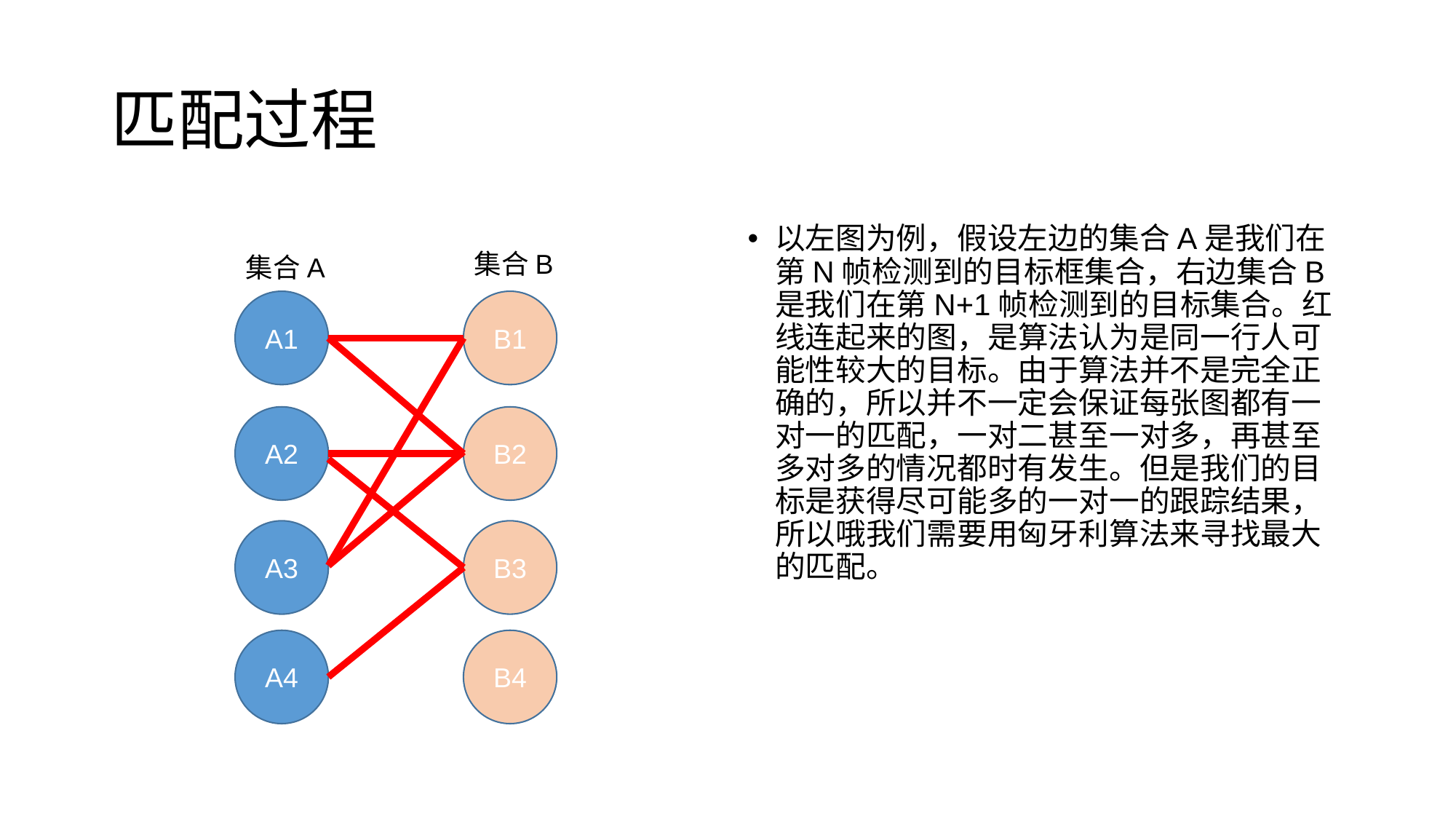

# 匹配过程

以左图为例，假设左边的集合A是我们在第N帧检测到的目标框集合，右边集合B是我们在第N+1帧检测到的目标集合。红线连起来的图，是算法认为是同一行人可能性较大的目标。由于算法并不是完全正确的，所以并不一定会保证每张图都有一对一的匹配，一对二甚至一对多，再甚至多对多的情况都时有发生。但是我们的目标是获得尽可能多的一对一的跟踪结果，所以哦我们需要用匈牙利算法来寻找最大的匹配。
集合B
集合A
A1
A2
A3
A4
B1
B2
B3
B4